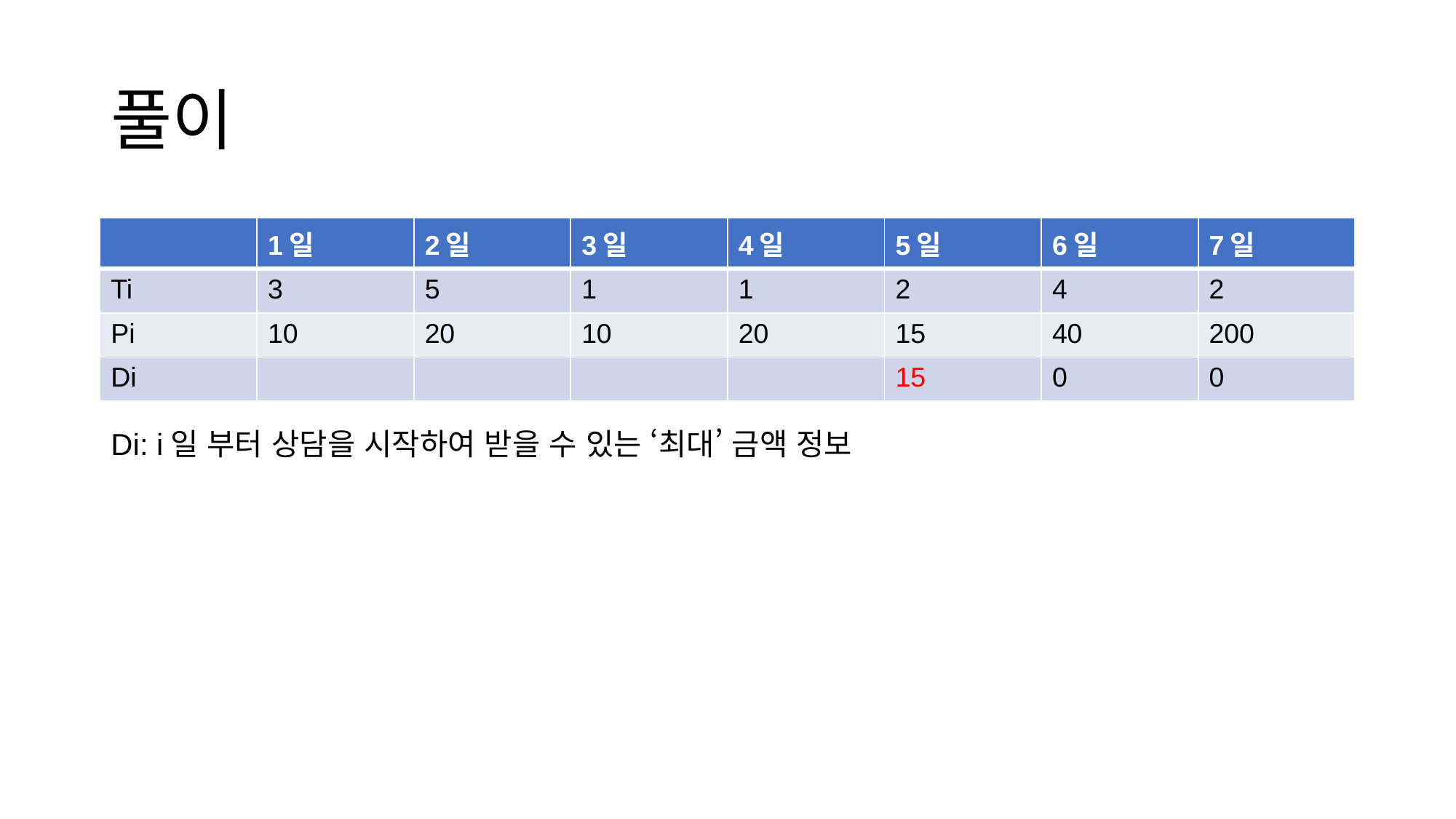

# 풀이
|  | 1일 | 2일 | 3일 | 4일 | 5일 | 6일 | 7일 |
| --- | --- | --- | --- | --- | --- | --- | --- |
| Ti | 3 | 5 | 1 | 1 | 2 | 4 | 2 |
| Pi | 10 | 20 | 10 | 20 | 15 | 40 | 200 |
| Di |  |  |  |  | 15 | 0 | 0 |
Di: i일 부터 상담을 시작하여 받을 수 있는 ‘최대’ 금액 정보